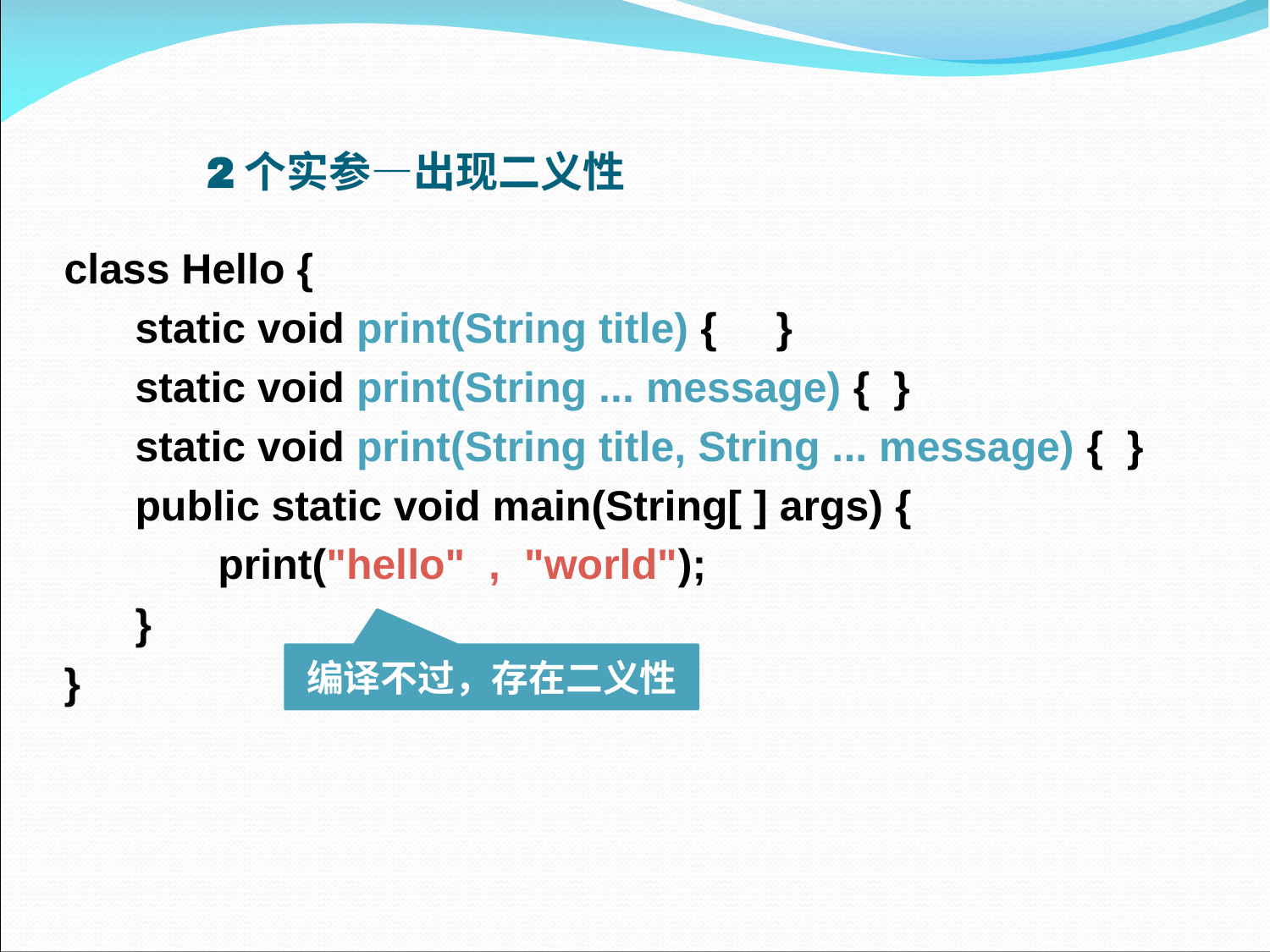

# 2个实参—出现二义性
class Hello {
      static void print(String title) {     }
      static void print(String ... message) {  }
      static void print(String title, String ... message) {  }
      public static void main(String[ ] args) {
             print("hello"  ,  "world");
      }
}
编译不过，存在二义性